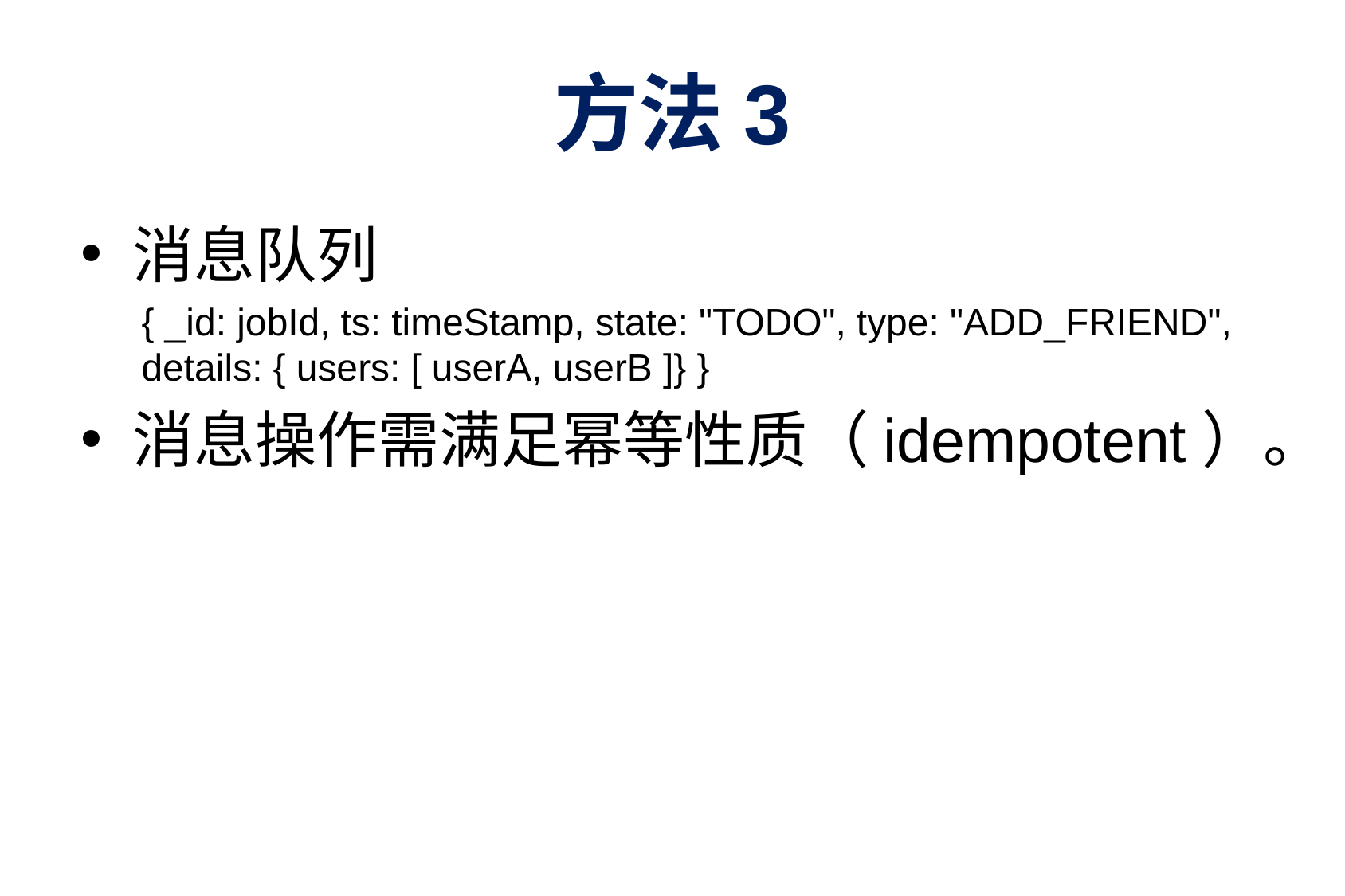

# 方法3
消息队列
{ _id: jobId, ts: timeStamp, state: "TODO", type: "ADD_FRIEND", details: { users: [ userA, userB ]} }
消息操作需满足幂等性质（idempotent）。